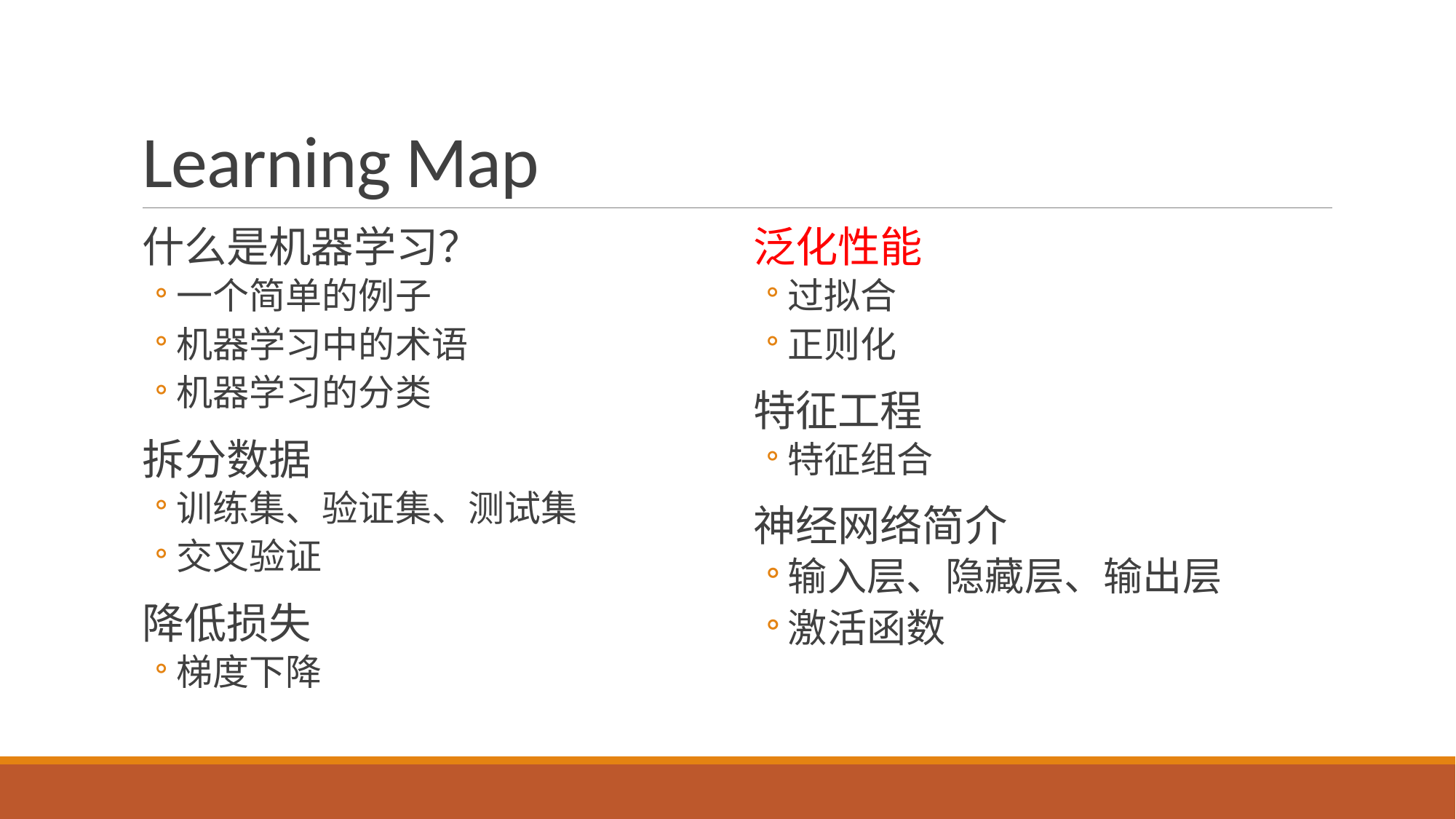

# Learning Map
什么是机器学习？
一个简单的例子
机器学习中的术语
机器学习的分类
拆分数据
训练集、验证集、测试集
交叉验证
降低损失
梯度下降
泛化性能
过拟合
正则化
特征工程
特征组合
神经网络简介
输入层、隐藏层、输出层
激活函数